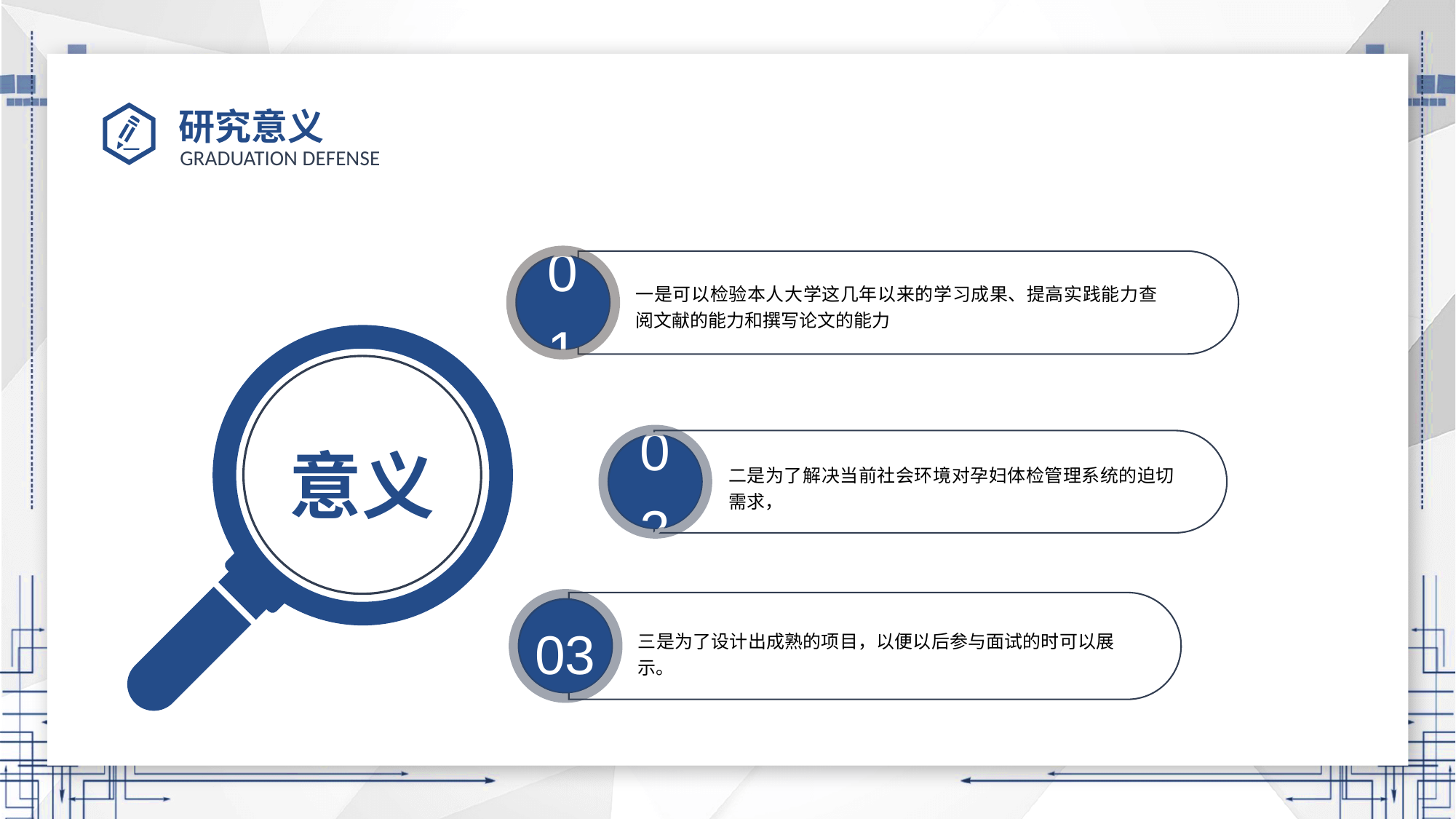

# 研究意义

01
一是可以检验本人大学这几年以来的学习成果、提高实践能力查阅文献的能力和撰写论文的能力

意义

02
二是为了解决当前社会环境对孕妇体检管理系统的迫切需求，

03
三是为了设计出成熟的项目，以便以后参与面试的时可以展示。